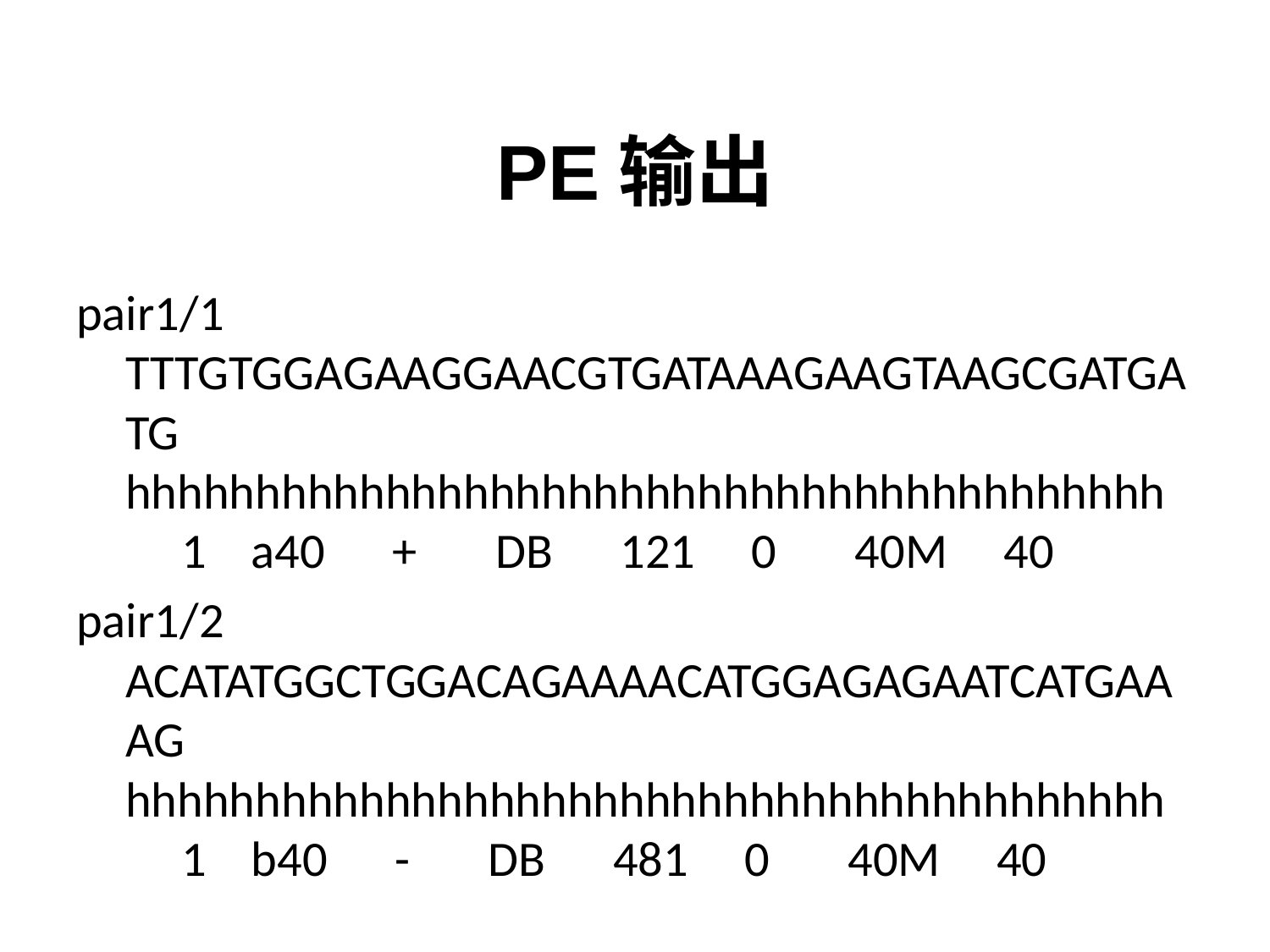

# PE输出
pair1/1 TTTGTGGAGAAGGAACGTGATAAAGAAGTAAGCGATGATG        hhhhhhhhhhhhhhhhhhhhhhhhhhhhhhhhhhhhhhhh        1    a40      +       DB      121     0       40M     40
pair1/2 ACATATGGCTGGACAGAAAACATGGAGAGAATCATGAAAG        hhhhhhhhhhhhhhhhhhhhhhhhhhhhhhhhhhhhhhhh        1    b40      -       DB      481     0       40M     40